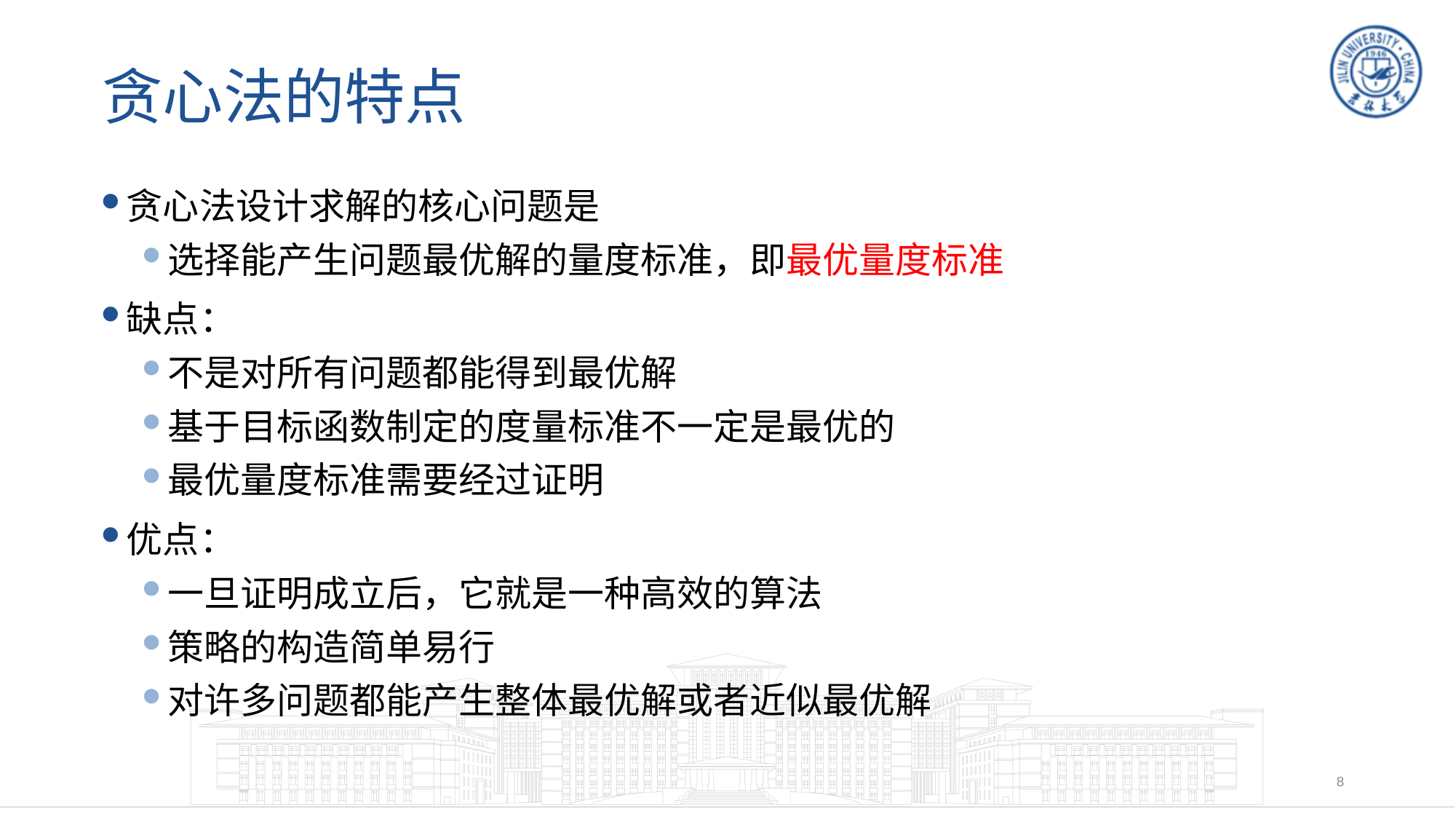

# 贪心法的特点
贪心法设计求解的核心问题是
选择能产生问题最优解的量度标准，即最优量度标准
缺点：
不是对所有问题都能得到最优解
基于目标函数制定的度量标准不一定是最优的
最优量度标准需要经过证明
优点：
一旦证明成立后，它就是一种高效的算法
策略的构造简单易行
对许多问题都能产生整体最优解或者近似最优解
8